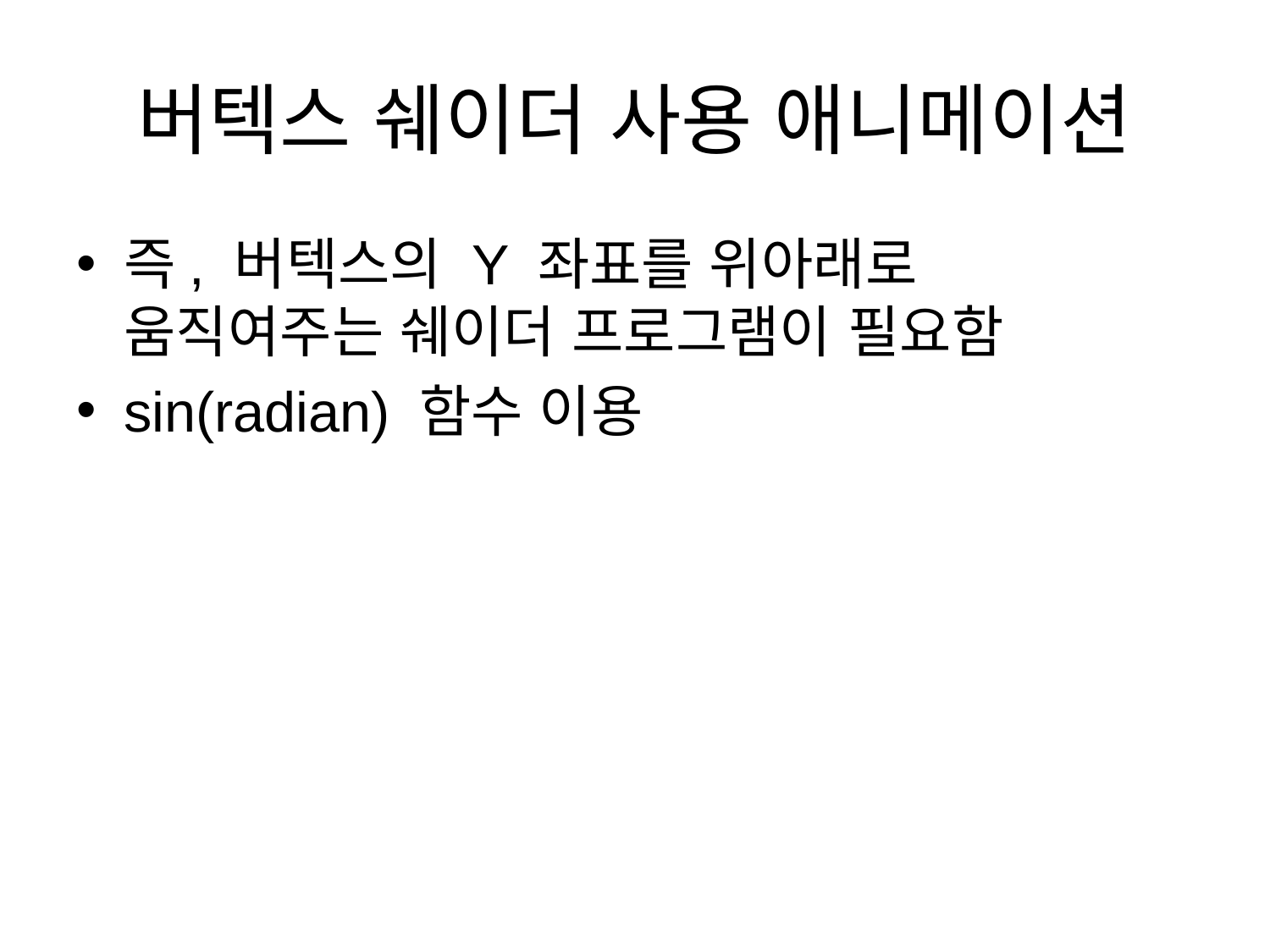

# 버텍스 쉐이더 사용 애니메이션
즉, 버텍스의 Y 좌표를 위아래로 움직여주는 쉐이더 프로그램이 필요함
sin(radian) 함수 이용